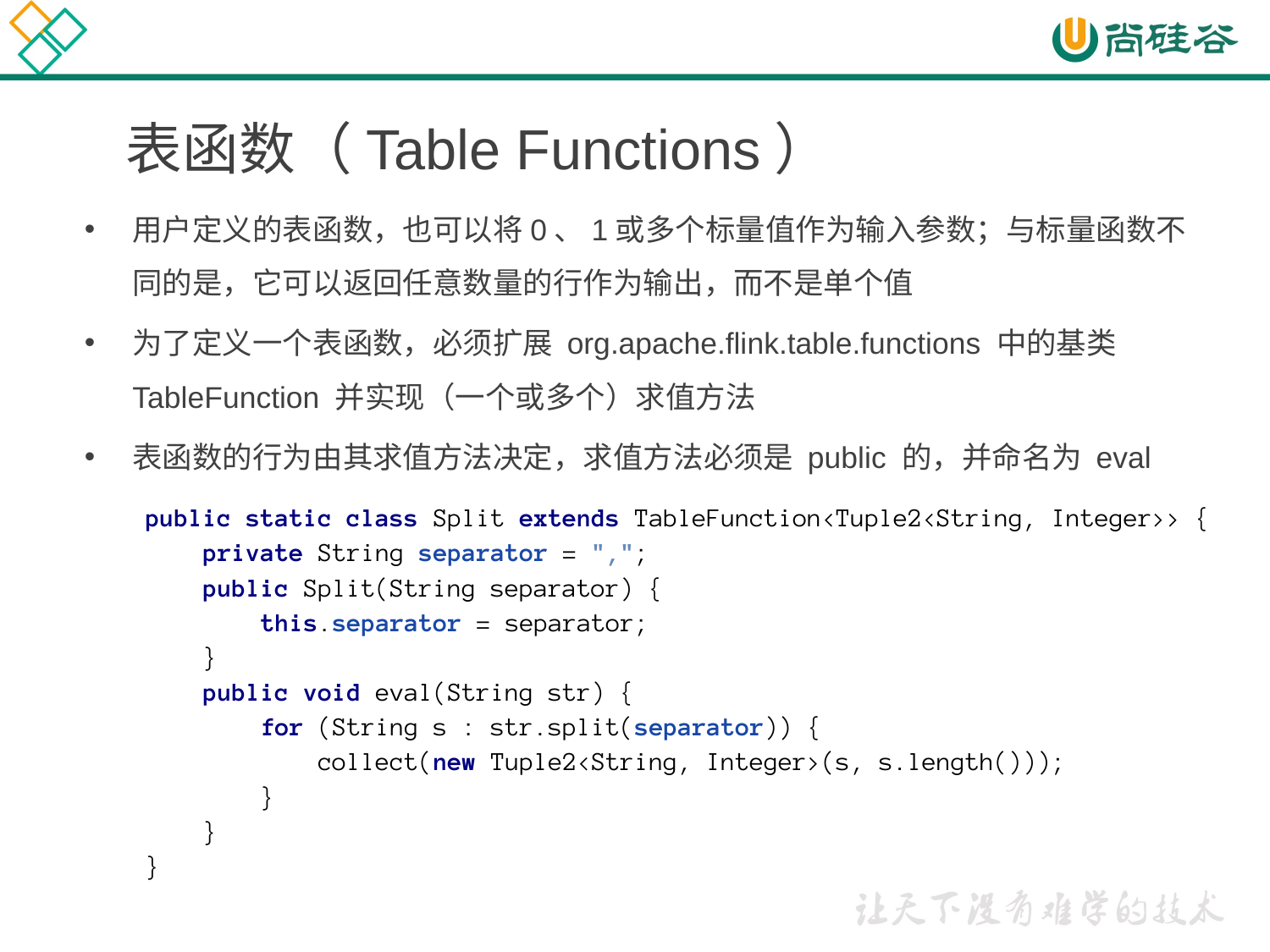

# 表函数（Table Functions）
用户定义的表函数，也可以将0、1或多个标量值作为输入参数；与标量函数不同的是，它可以返回任意数量的行作为输出，而不是单个值
为了定义一个表函数，必须扩展 org.apache.flink.table.functions 中的基类 TableFunction 并实现（一个或多个）求值方法
表函数的行为由其求值方法决定，求值方法必须是 public 的，并命名为 eval
public static class Split extends TableFunction<Tuple2<String, Integer>> {
    private String separator = ",";
    public Split(String separator) {
        this.separator = separator;
    }
    public void eval(String str) {
        for (String s : str.split(separator)) {
            collect(new Tuple2<String, Integer>(s, s.length()));
        }
    }
}